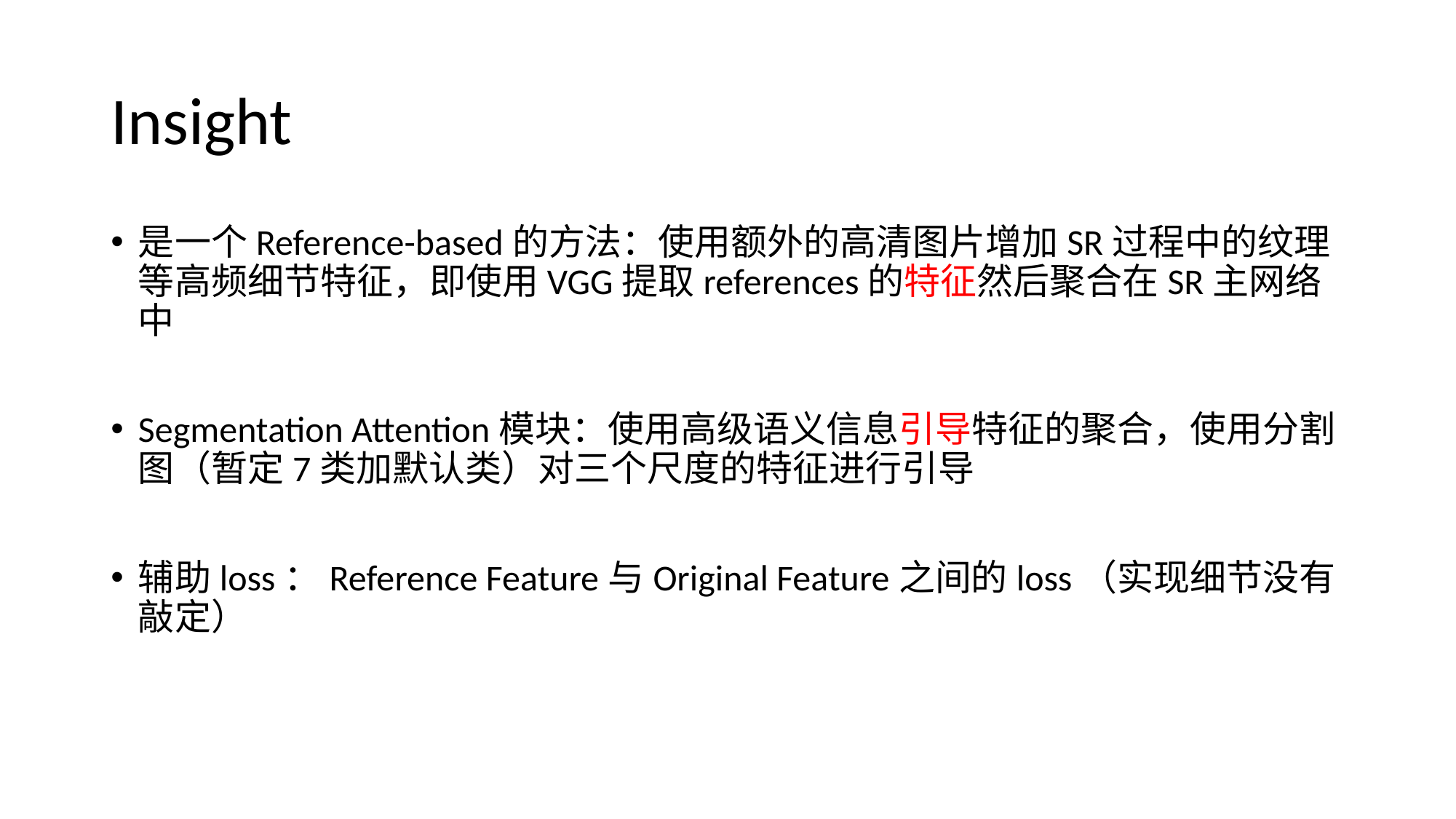

# Insight
是一个Reference-based的方法：使用额外的高清图片增加SR过程中的纹理等高频细节特征，即使用VGG提取references的特征然后聚合在SR主网络中

Segmentation Attention模块：使用高级语义信息引导特征的聚合，使用分割图（暂定7类加默认类）对三个尺度的特征进行引导

辅助loss：Reference Feature与Original Feature之间的loss（实现细节没有敲定）